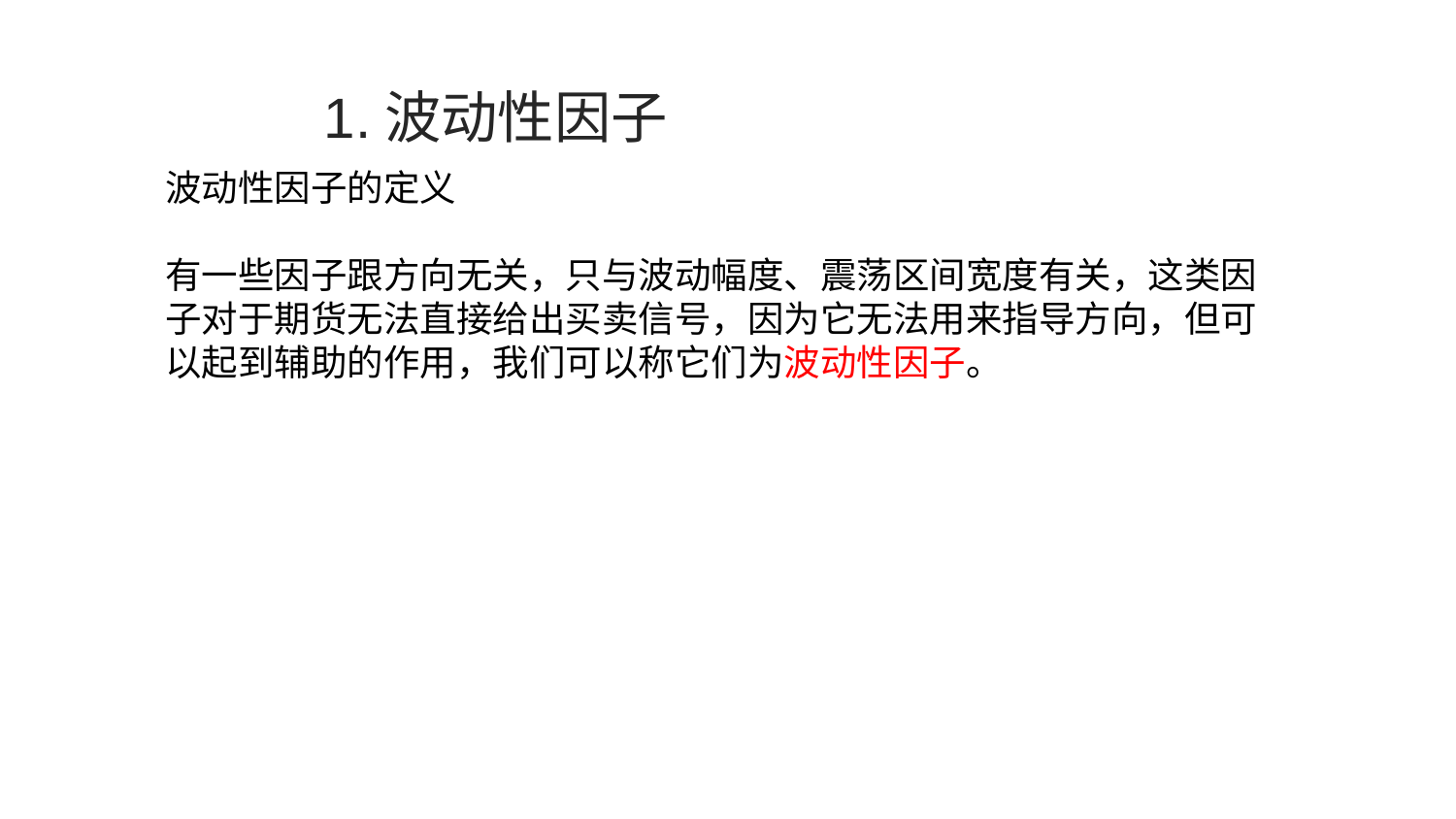

# 1.波动性因子
波动性因子的定义

有一些因子跟方向无关，只与波动幅度、震荡区间宽度有关，这类因子对于期货无法直接给出买卖信号，因为它无法用来指导方向，但可以起到辅助的作用，我们可以称它们为波动性因子。